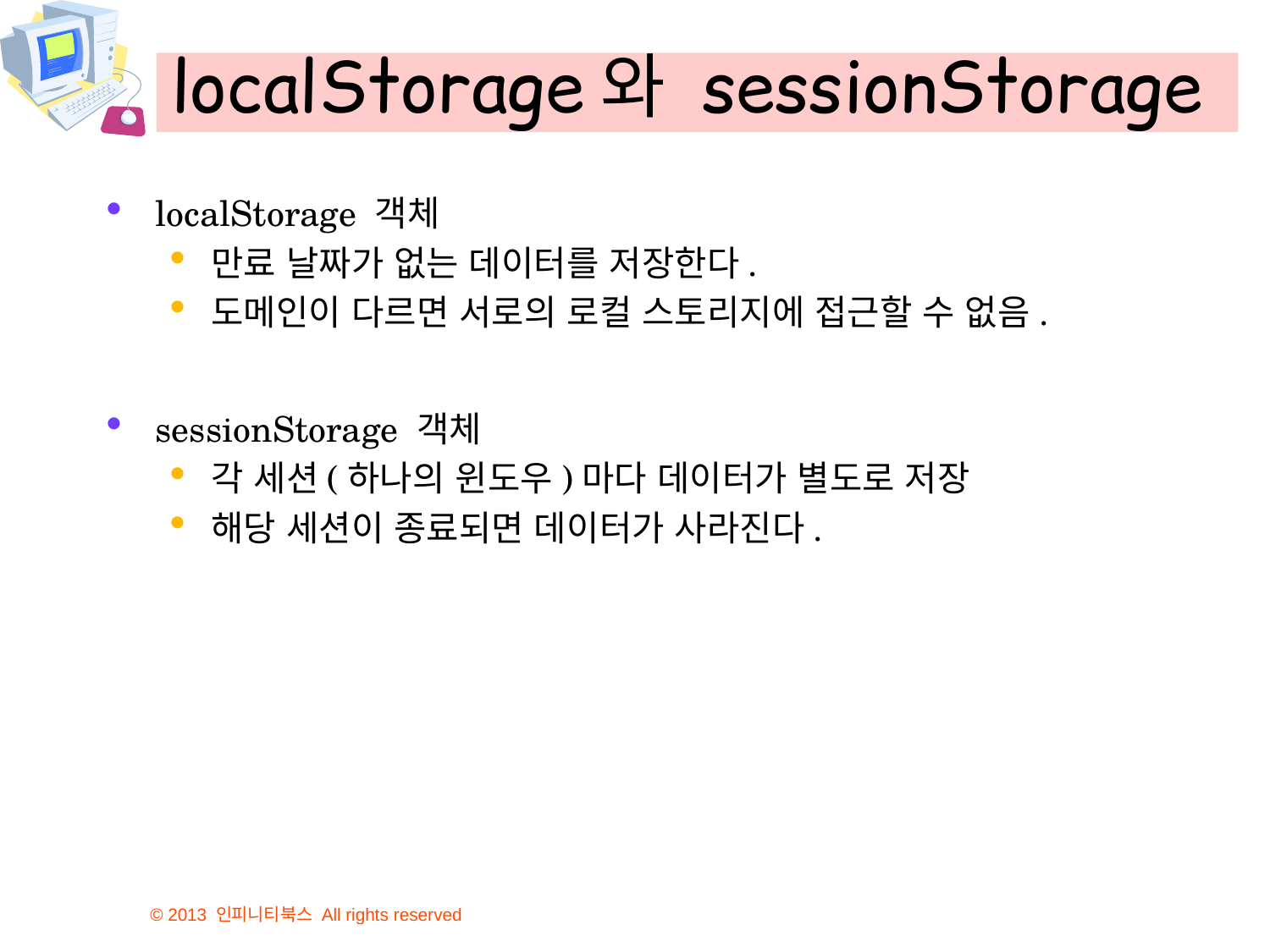

# localStorage와 sessionStorage
localStorage 객체
만료 날짜가 없는 데이터를 저장한다.
도메인이 다르면 서로의 로컬 스토리지에 접근할 수 없음.

sessionStorage 객체
각 세션(하나의 윈도우)마다 데이터가 별도로 저장
해당 세션이 종료되면 데이터가 사라진다.